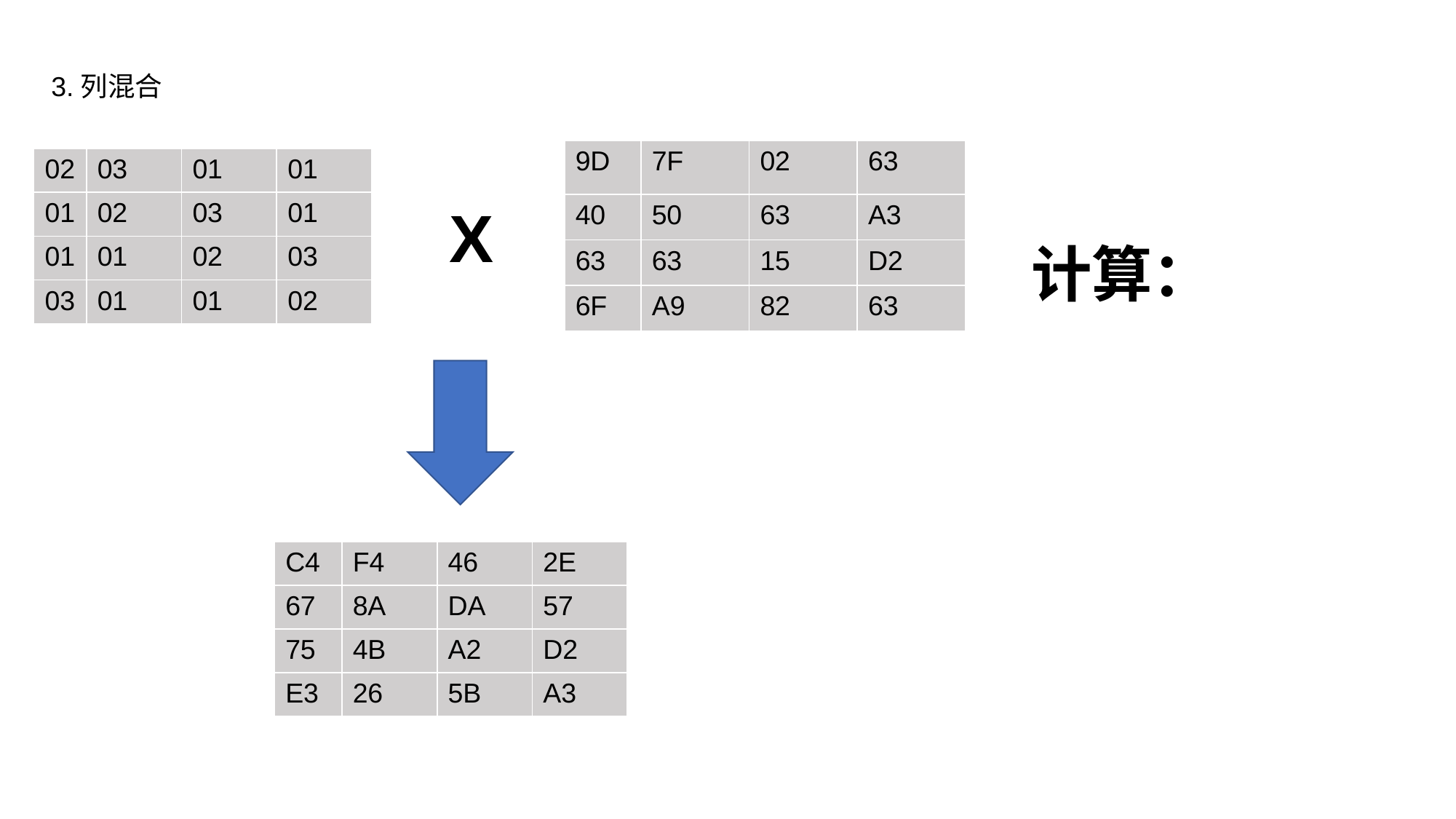

3.列混合

| 9D | 7F | 02 | 63 |
| --- | --- | --- | --- |
| 40 | 50 | 63 | A3 |
| 63 | 63 | 15 | D2 |
| 6F | A9 | 82 | 63 |
| 02 | 03 | 01 | 01 |
| --- | --- | --- | --- |
| 01 | 02 | 03 | 01 |
| 01 | 01 | 02 | 03 |
| 03 | 01 | 01 | 02 |
X
计算：

| C4 | F4 | 46 | 2E |
| --- | --- | --- | --- |
| 67 | 8A | DA | 57 |
| 75 | 4B | A2 | D2 |
| E3 | 26 | 5B | A3 |